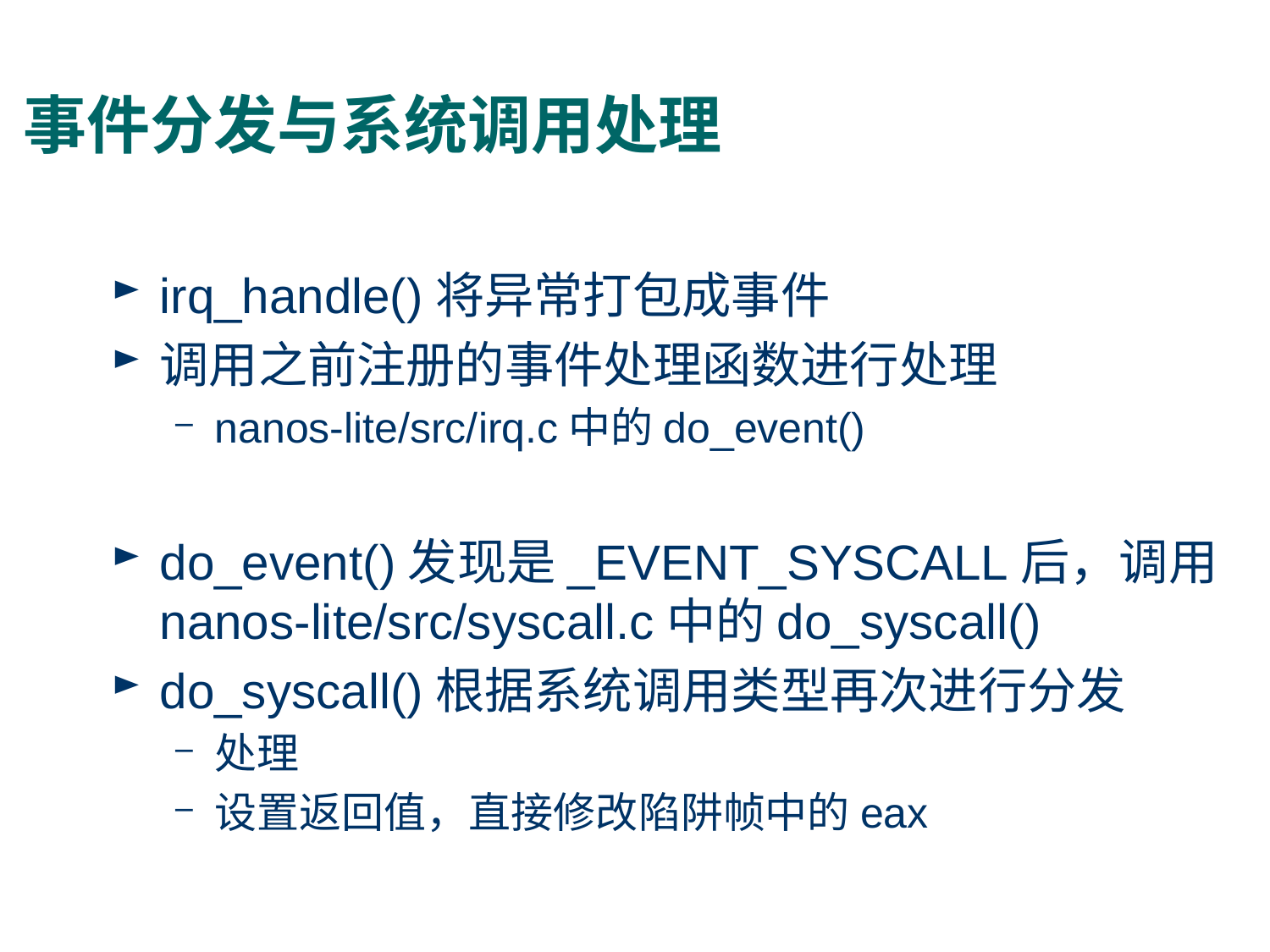

# 事件分发与系统调用处理
irq_handle()将异常打包成事件
调用之前注册的事件处理函数进行处理
nanos-lite/src/irq.c中的do_event()

do_event()发现是_EVENT_SYSCALL后，调用nanos-lite/src/syscall.c中的do_syscall()
do_syscall()根据系统调用类型再次进行分发
处理
设置返回值，直接修改陷阱帧中的eax